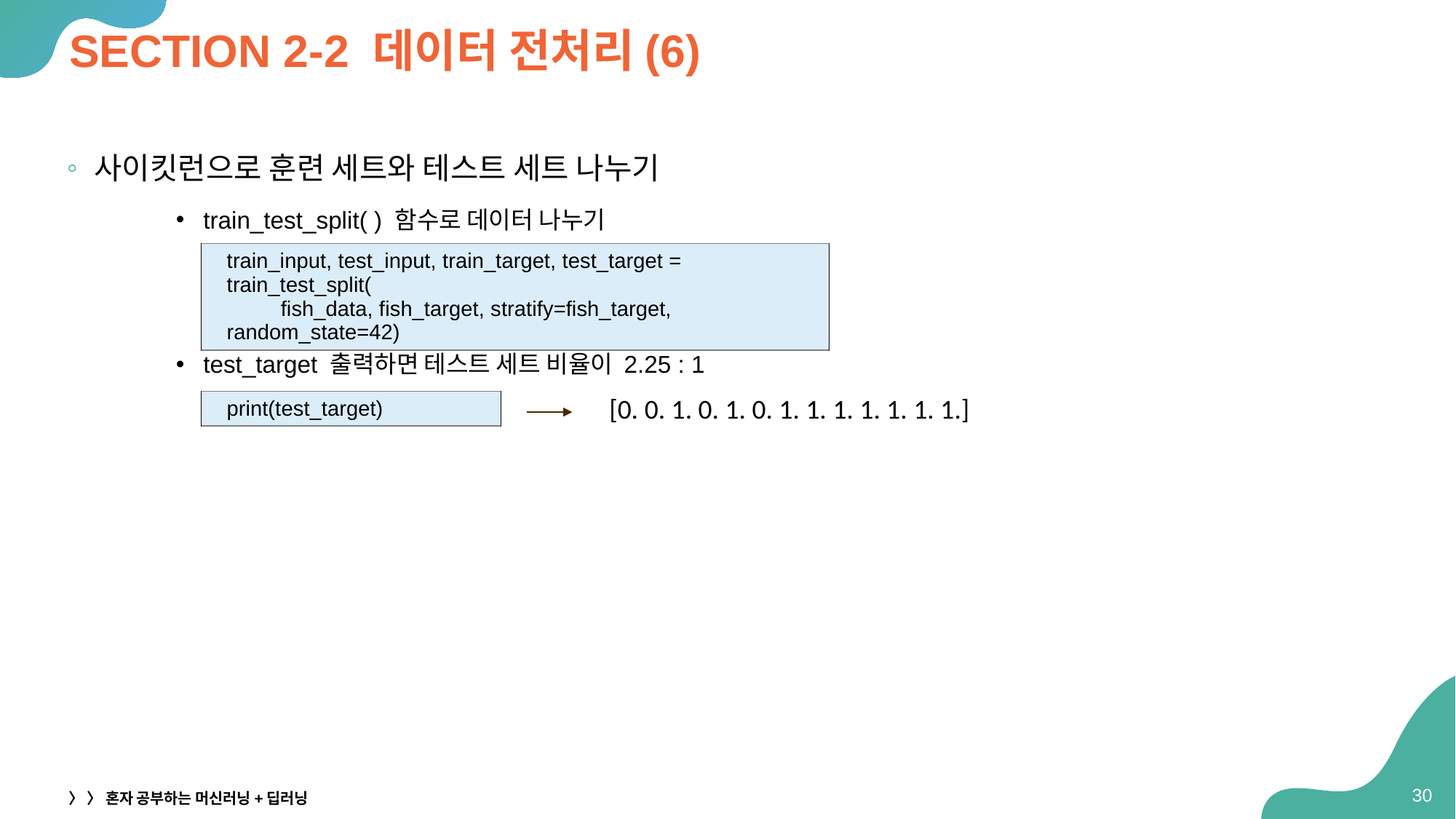

# SECTION 2-2 데이터 전처리(6)
사이킷런으로 훈련 세트와 테스트 세트 나누기
train_test_split( ) 함수로 데이터 나누기

test_target 출력하면 테스트 세트 비율이 2.25 : 1

| train\_input, test\_input, train\_target, test\_target = train\_test\_split( fish\_data, fish\_target, stratify=fish\_target, random\_state=42) |
| --- |
[0. 0. 1. 0. 1. 0. 1. 1. 1. 1. 1. 1. 1.]
| print(test\_target) |
| --- |
30
〉 〉 혼자 공부하는 머신러닝+딥러닝